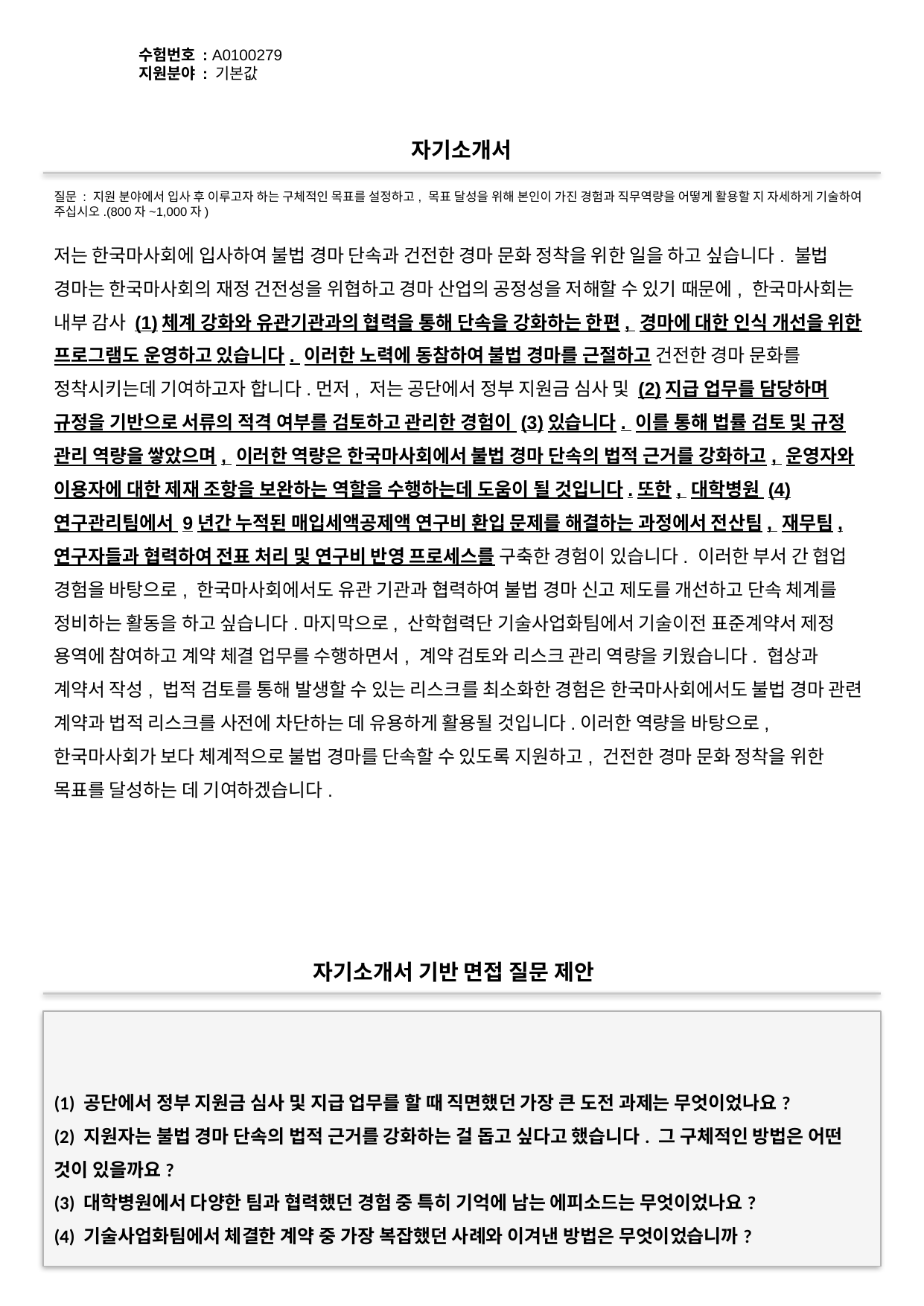

수험번호 : A0100279
지원분야 : 기본값
#

자기소개서

질문 : 지원 분야에서 입사 후 이루고자 하는 구체적인 목표를 설정하고, 목표 달성을 위해 본인이 가진 경험과 직무역량을 어떻게 활용할 지 자세하게 기술하여 주십시오.(800자~1,000자)

저는 한국마사회에 입사하여 불법 경마 단속과 건전한 경마 문화 정착을 위한 일을 하고 싶습니다. 불법 경마는 한국마사회의 재정 건전성을 위협하고 경마 산업의 공정성을 저해할 수 있기 때문에, 한국마사회는 내부 감사 (1)체계 강화와 유관기관과의 협력을 통해 단속을 강화하는 한편, 경마에 대한 인식 개선을 위한 프로그램도 운영하고 있습니다. 이러한 노력에 동참하여 불법 경마를 근절하고 건전한 경마 문화를 정착시키는데 기여하고자 합니다.먼저, 저는 공단에서 정부 지원금 심사 및 (2)지급 업무를 담당하며 규정을 기반으로 서류의 적격 여부를 검토하고 관리한 경험이 (3)있습니다. 이를 통해 법률 검토 및 규정 관리 역량을 쌓았으며, 이러한 역량은 한국마사회에서 불법 경마 단속의 법적 근거를 강화하고, 운영자와 이용자에 대한 제재 조항을 보완하는 역할을 수행하는데 도움이 될 것입니다.또한, 대학병원 (4)연구관리팀에서 9년간 누적된 매입세액공제액 연구비 환입 문제를 해결하는 과정에서 전산팀, 재무팀, 연구자들과 협력하여 전표 처리 및 연구비 반영 프로세스를 구축한 경험이 있습니다. 이러한 부서 간 협업 경험을 바탕으로, 한국마사회에서도 유관 기관과 협력하여 불법 경마 신고 제도를 개선하고 단속 체계를 정비하는 활동을 하고 싶습니다.마지막으로, 산학협력단 기술사업화팀에서 기술이전 표준계약서 제정 용역에 참여하고 계약 체결 업무를 수행하면서, 계약 검토와 리스크 관리 역량을 키웠습니다. 협상과 계약서 작성, 법적 검토를 통해 발생할 수 있는 리스크를 최소화한 경험은 한국마사회에서도 불법 경마 관련 계약과 법적 리스크를 사전에 차단하는 데 유용하게 활용될 것입니다.이러한 역량을 바탕으로, 한국마사회가 보다 체계적으로 불법 경마를 단속할 수 있도록 지원하고, 건전한 경마 문화 정착을 위한 목표를 달성하는 데 기여하겠습니다.

자기소개서 기반 면접 질문 제안

(1) 공단에서 정부 지원금 심사 및 지급 업무를 할 때 직면했던 가장 큰 도전 과제는 무엇이었나요?
(2) 지원자는 불법 경마 단속의 법적 근거를 강화하는 걸 돕고 싶다고 했습니다. 그 구체적인 방법은 어떤 것이 있을까요?
(3) 대학병원에서 다양한 팀과 협력했던 경험 중 특히 기억에 남는 에피소드는 무엇이었나요?
(4) 기술사업화팀에서 체결한 계약 중 가장 복잡했던 사례와 이겨낸 방법은 무엇이었습니까?